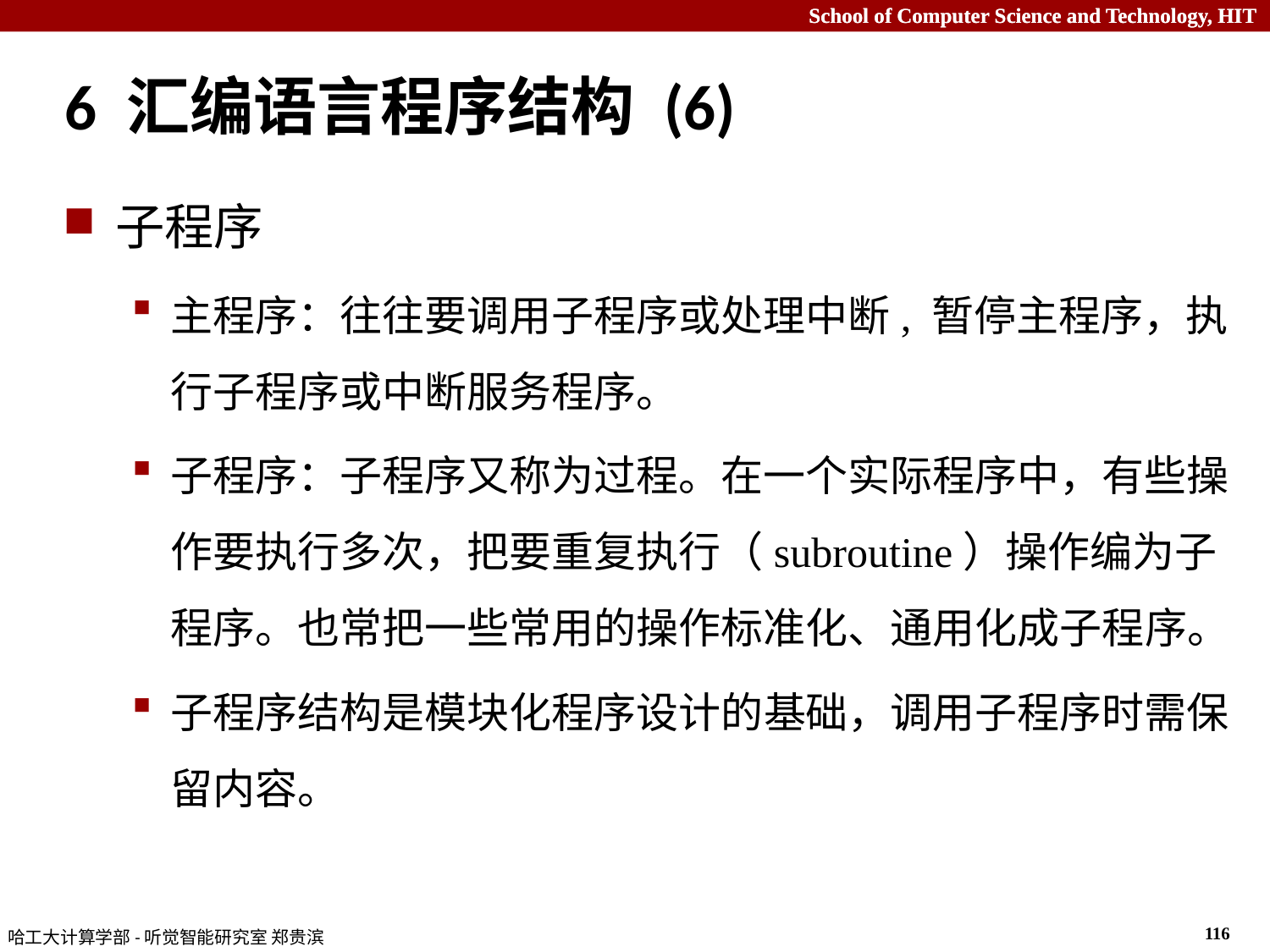

# 6 汇编语言程序结构 (6)
子程序
主程序：往往要调用子程序或处理中断, 暂停主程序，执行子程序或中断服务程序。
子程序：子程序又称为过程。在一个实际程序中，有些操作要执行多次，把要重复执行（subroutine）操作编为子程序。也常把一些常用的操作标准化、通用化成子程序。
子程序结构是模块化程序设计的基础，调用子程序时需保留内容。